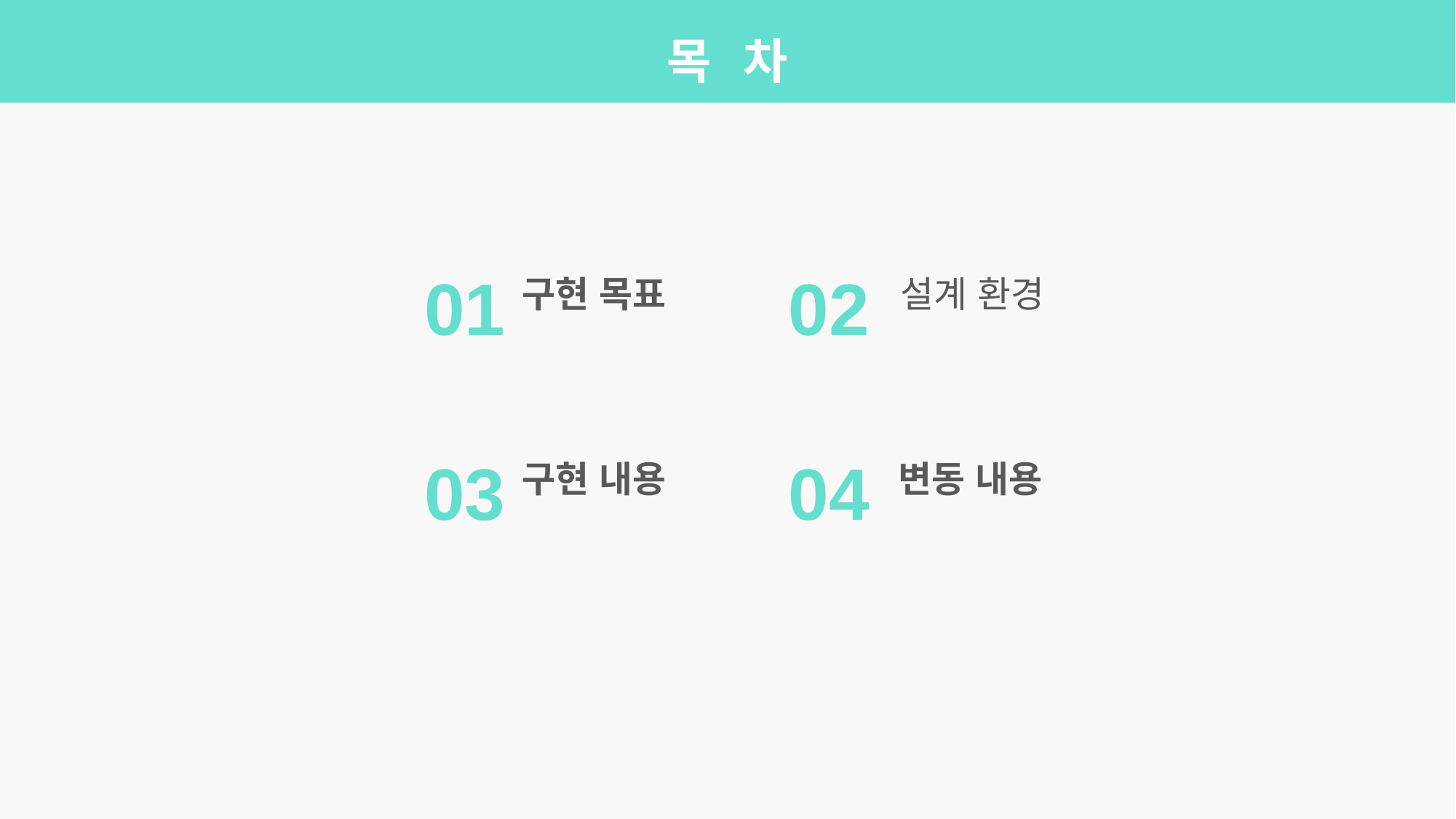

목 차
01
구현 목표
02
 설계 환경
03
구현 내용
04
변동 내용